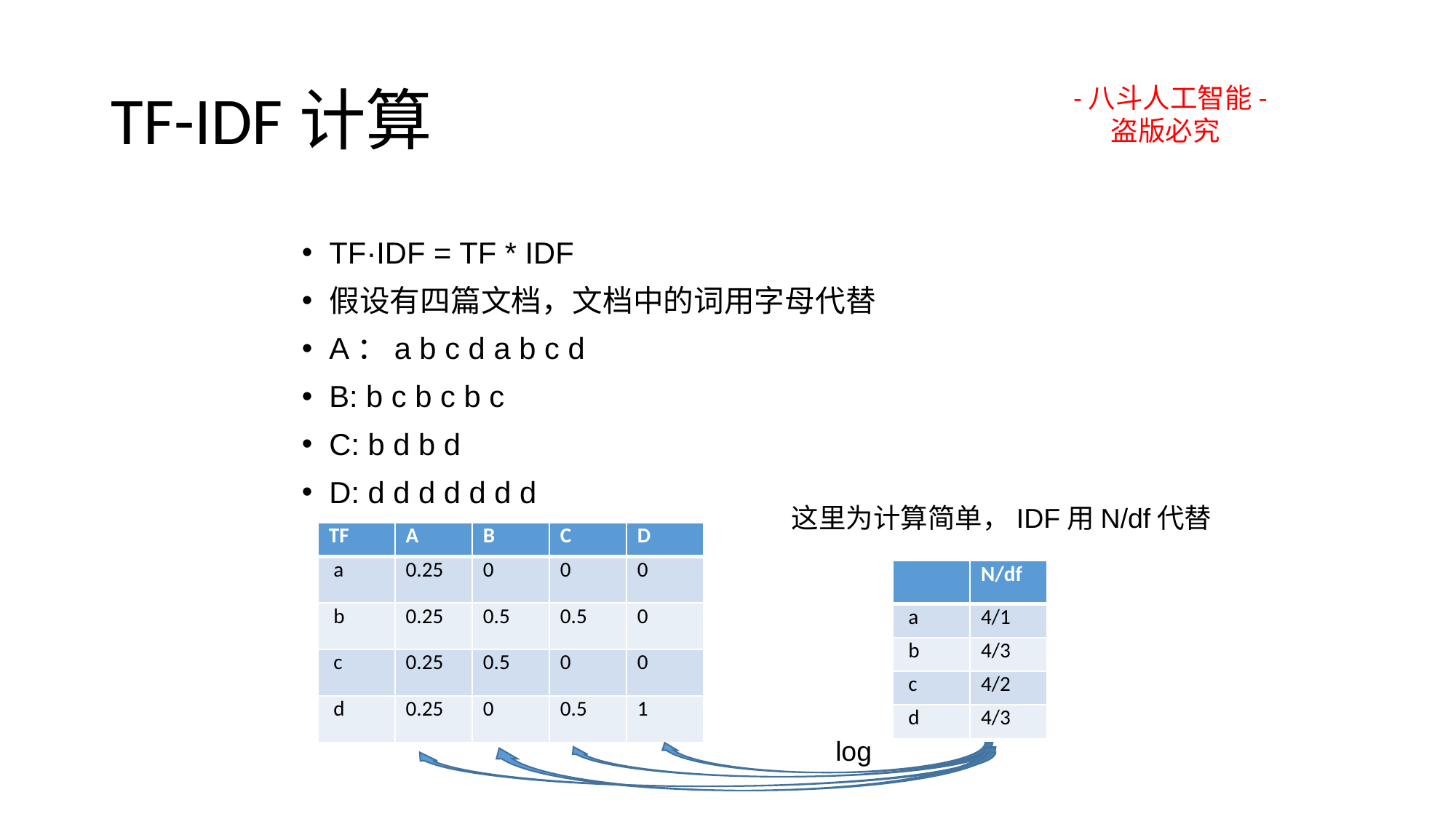

# TF-IDF计算
-八斗人工智能-
     盗版必究
TF·IDF = TF * IDF
假设有四篇文档，文档中的词用字母代替
A：a b c d a b c d
B: b c b c b c
C: b d b d
D: d d d d d d d

这里为计算简单，IDF用N/df代替
| TF | A | B | C | D |
| --- | --- | --- | --- | --- |
| a | 0.25 | 0 | 0 | 0 |
| b | 0.25 | 0.5 | 0.5 | 0 |
| c | 0.25 | 0.5 | 0 | 0 |
| d | 0.25 | 0 | 0.5 | 1 |
|  | N/df |
| --- | --- |
| a | 4/1 |
| b | 4/3 |
| c | 4/2 |
| d | 4/3 |
log